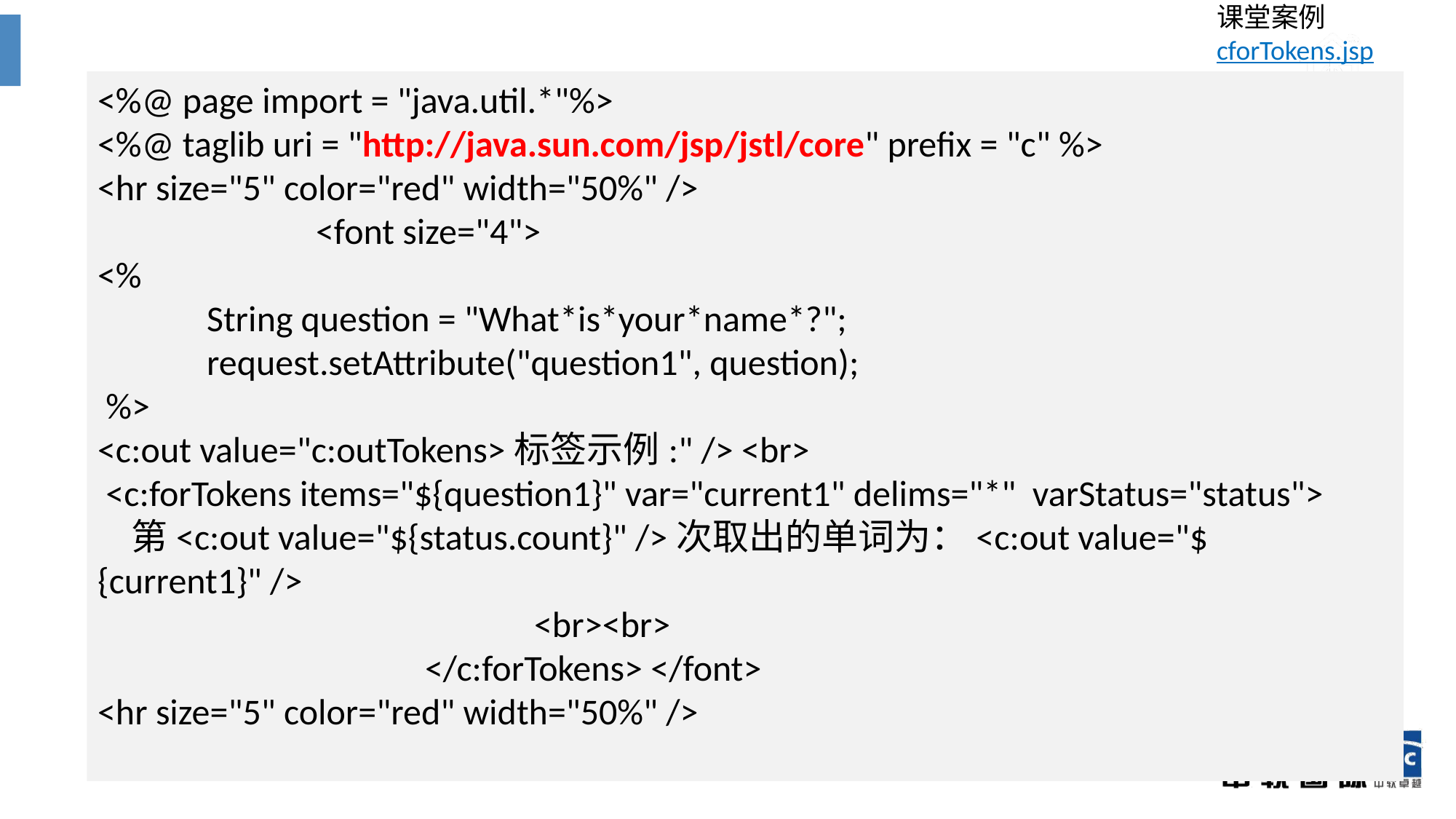

课堂案例
cforTokens.jsp
<%@ page import = "java.util.*"%>
<%@ taglib uri = "http://java.sun.com/jsp/jstl/core" prefix = "c" %>
<hr size="5" color="red" width="50%" />
		<font size="4">
<%
 	String question = "What*is*your*name*?";
 	request.setAttribute("question1", question);
 %>
<c:out value="c:outTokens>标签示例:" /> <br>
 <c:forTokens items="${question1}" var="current1" delims="*"  varStatus="status">
   第<c:out value="${status.count}" />次取出的单词为：<c:out value="${current1}" />
				<br><br>
			</c:forTokens> </font>
<hr size="5" color="red" width="50%" />